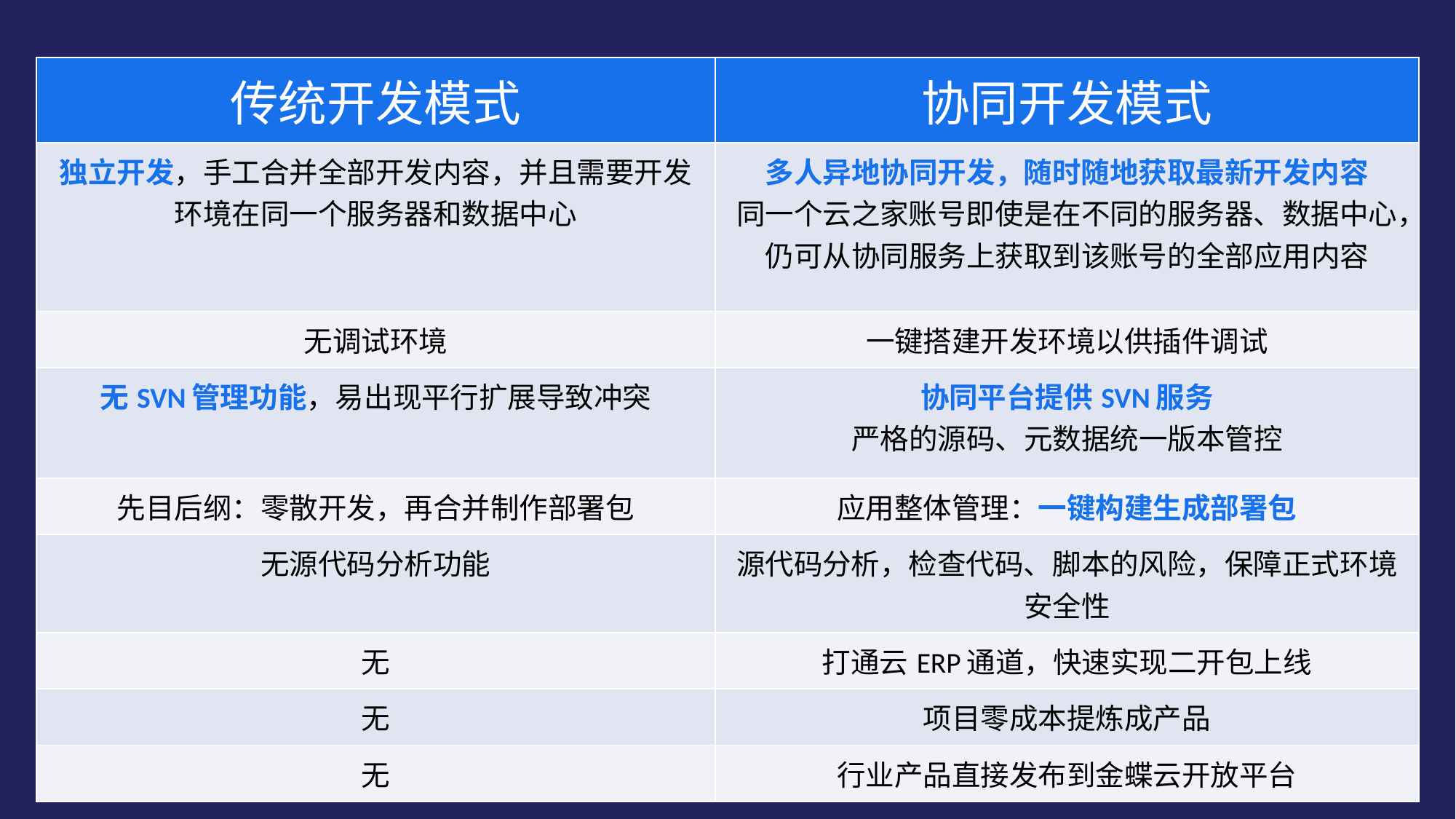

| 传统开发模式 | 协同开发模式 |
| --- | --- |
| 独立开发，手工合并全部开发内容，并且需要开发环境在同一个服务器和数据中心 | 多人异地协同开发，随时随地获取最新开发内容 同一个云之家账号即使是在不同的服务器、数据中心，仍可从协同服务上获取到该账号的全部应用内容 |
| 无调试环境 | 一键搭建开发环境以供插件调试 |
| 无SVN管理功能，易出现平行扩展导致冲突 | 协同平台提供SVN服务 严格的源码、元数据统一版本管控 |
| 先目后纲：零散开发，再合并制作部署包 | 应用整体管理：一键构建生成部署包 |
| 无源代码分析功能 | 源代码分析，检查代码、脚本的风险，保障正式环境安全性 |
| 无 | 打通云ERP通道，快速实现二开包上线 |
| 无 | 项目零成本提炼成产品 |
| 无 | 行业产品直接发布到金蝶云开放平台 |